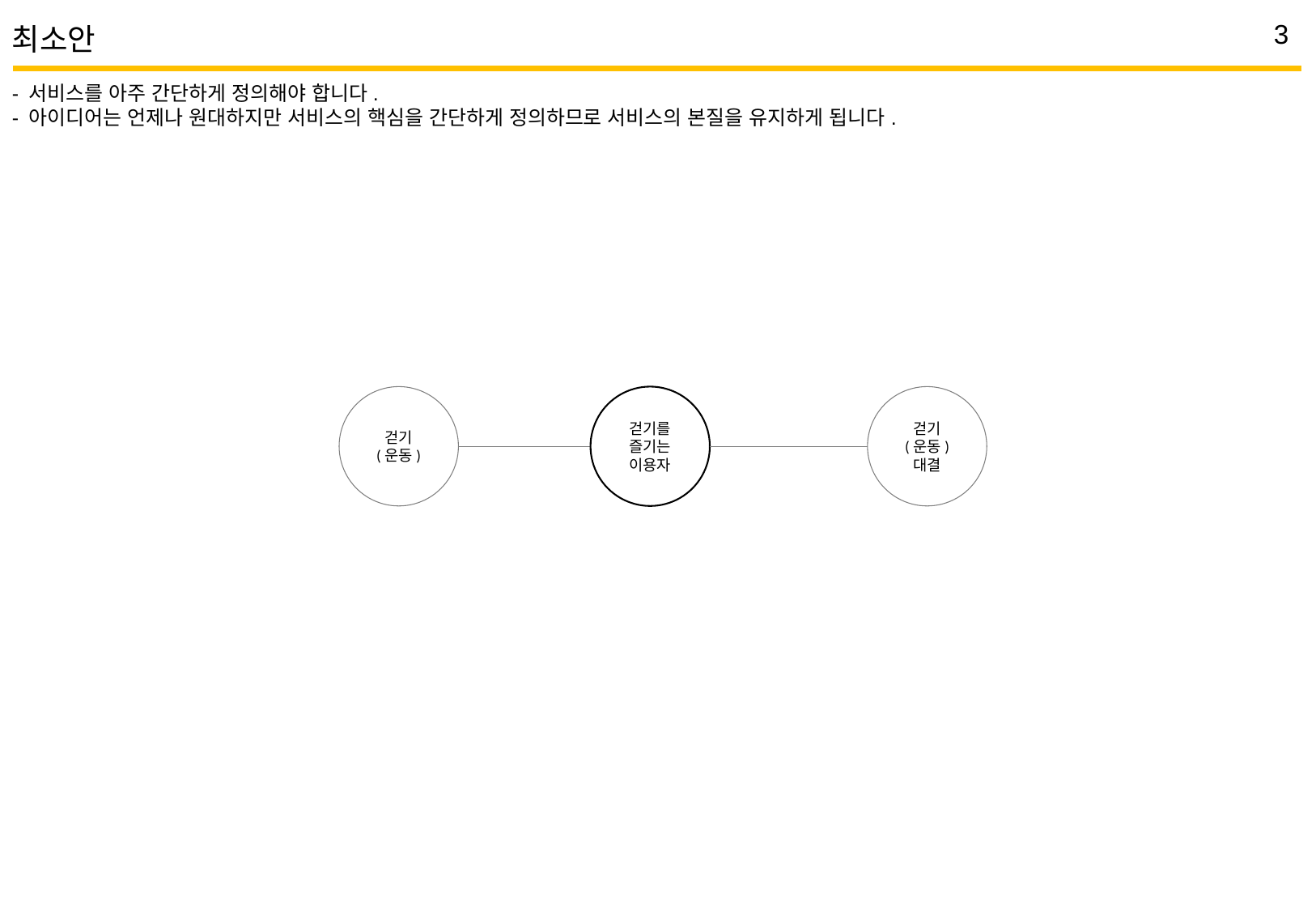

최소안

- 서비스를 아주 간단하게 정의해야 합니다.
- 아이디어는 언제나 원대하지만 서비스의 핵심을 간단하게 정의하므로 서비스의 본질을 유지하게 됩니다.
걷기
(운동)
걷기를 즐기는 이용자
걷기
(운동)
대결